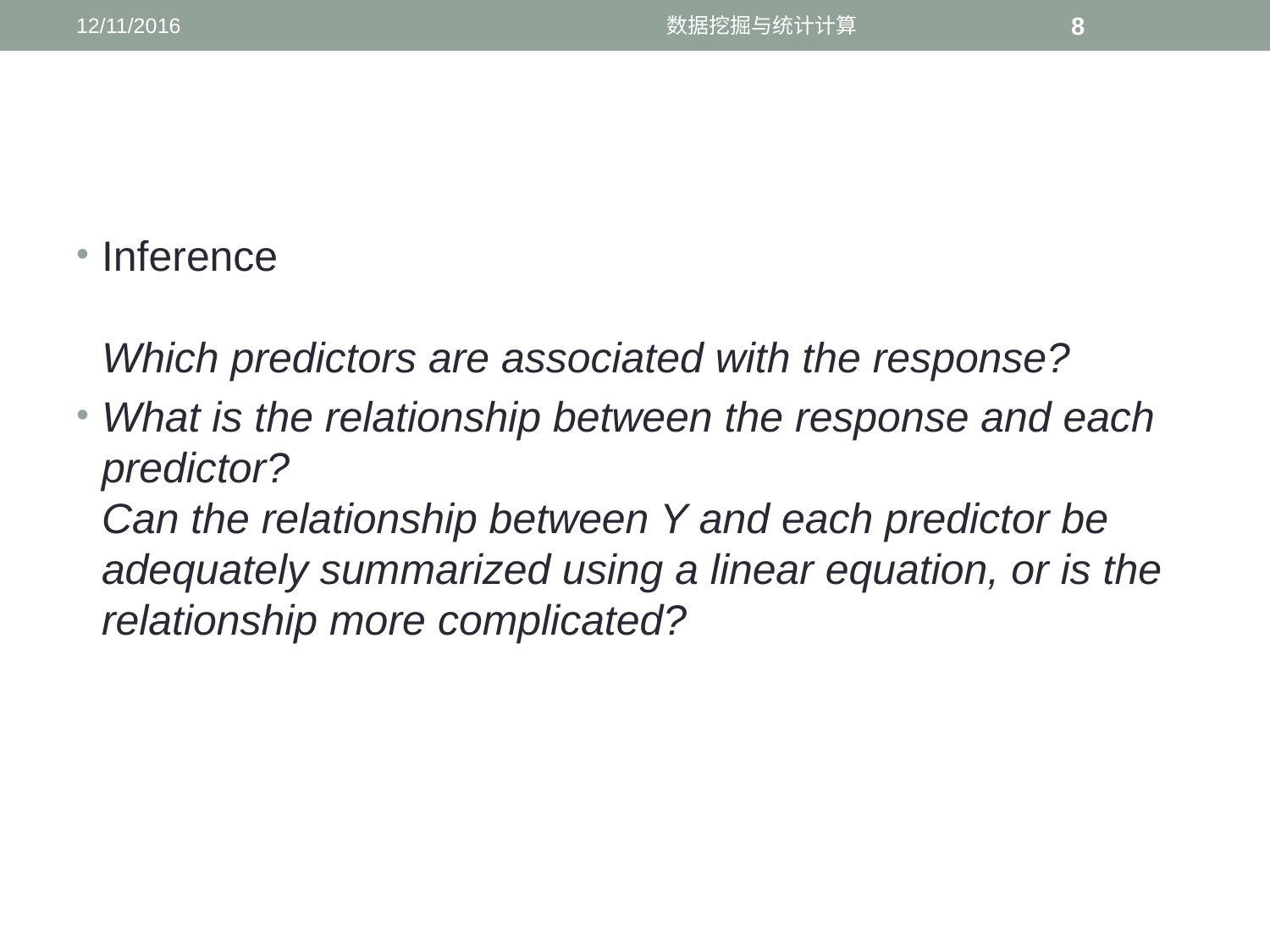

12/11/2016
数据挖掘与统计计算
8
#
Inference
Which predictors are associated with the response?
What is the relationship between the response and each predictor?
Can the relationship between Y and each predictor be adequately summarized using a linear equation, or is the relationship more complicated?